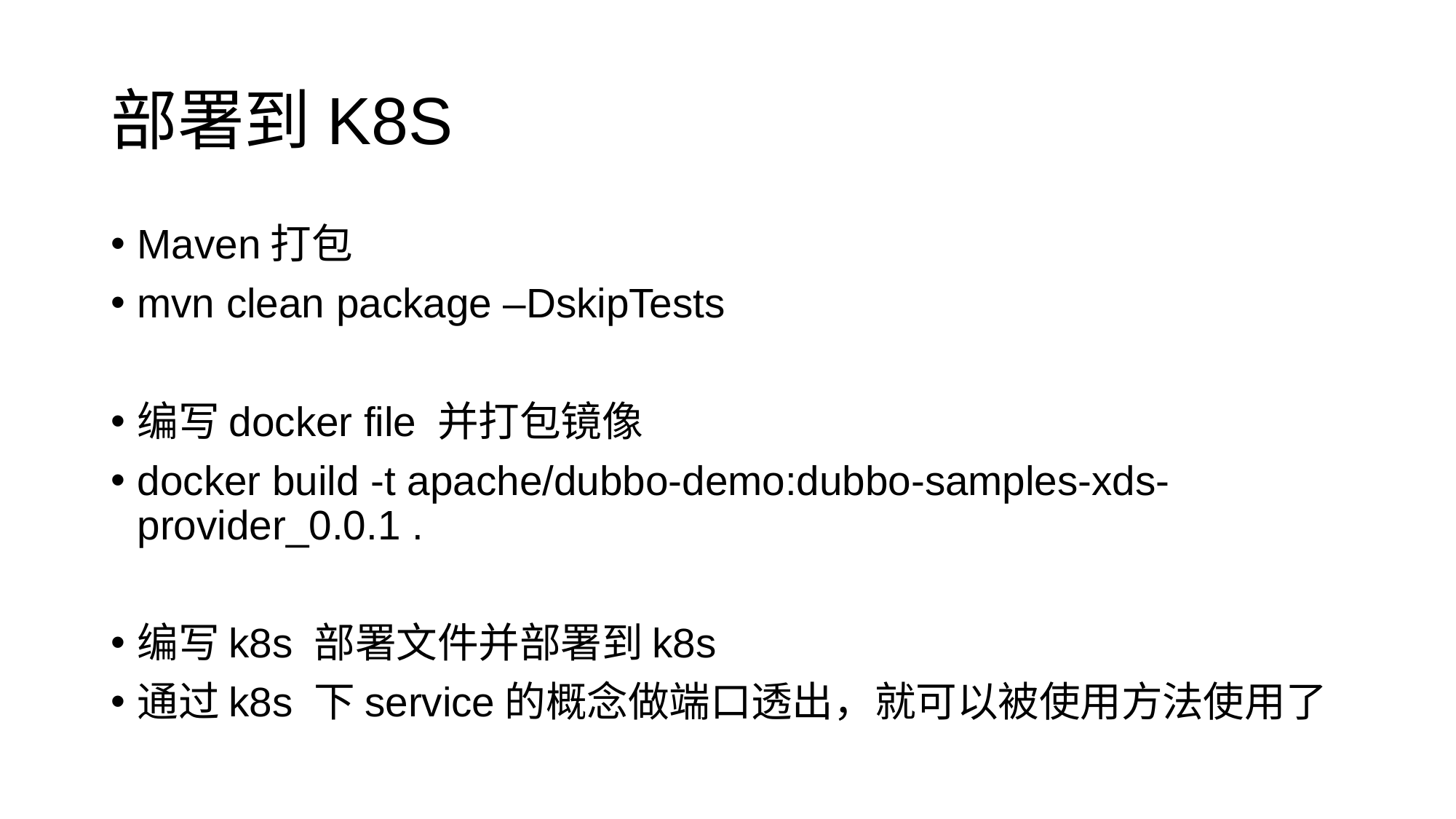

# 部署到K8S
Maven打包
mvn clean package –DskipTests

编写docker file 并打包镜像
docker build -t apache/dubbo-demo:dubbo-samples-xds-provider_0.0.1 .

编写k8s 部署文件并部署到k8s
通过k8s 下service的概念做端口透出，就可以被使用方法使用了